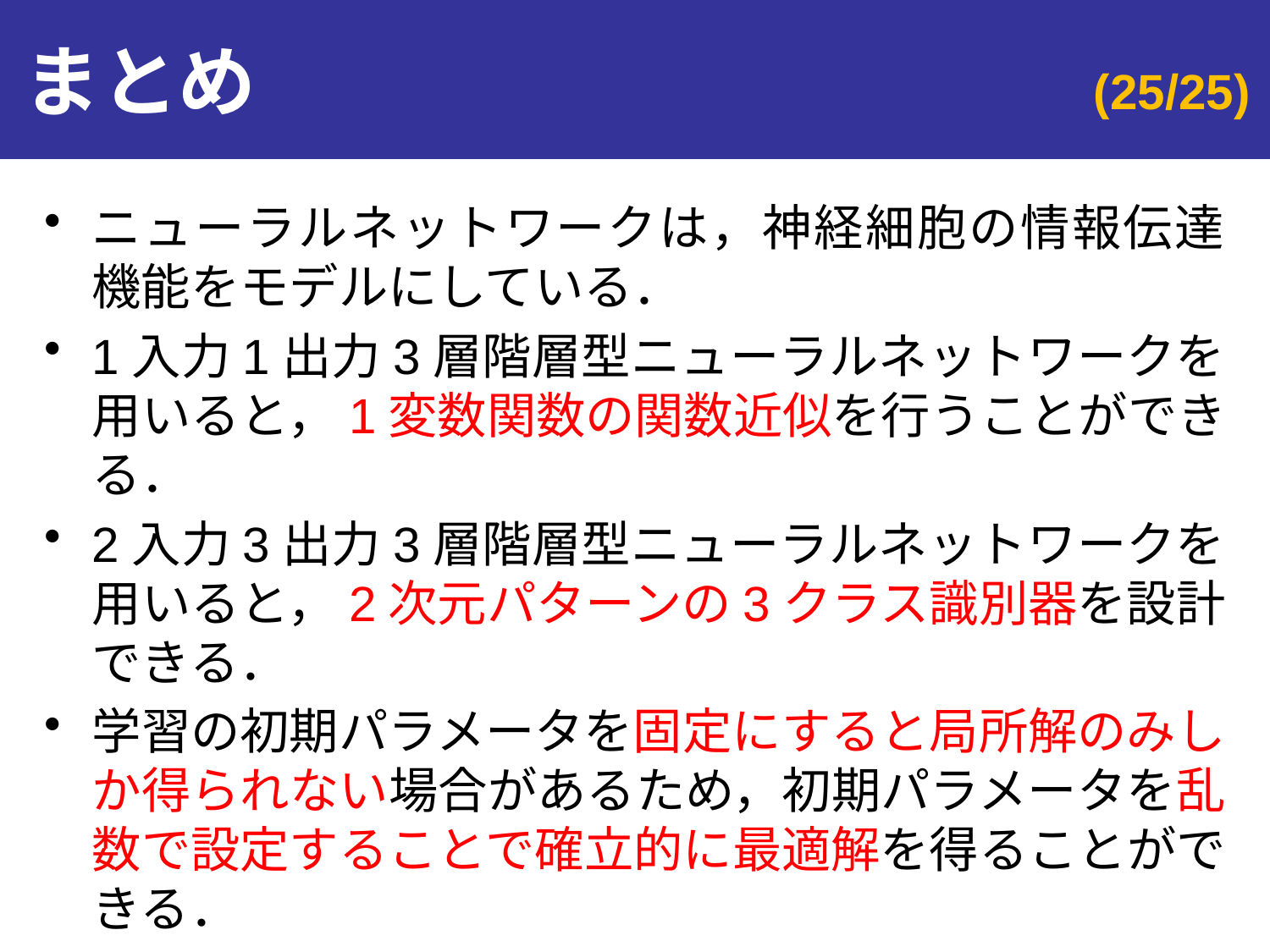

# まとめ
ニューラルネットワークは，神経細胞の情報伝達機能をモデルにしている．
1入力1出力3層階層型ニューラルネットワークを用いると，1変数関数の関数近似を行うことができる．
2入力3出力3層階層型ニューラルネットワークを用いると，2次元パターンの3クラス識別器を設計できる．
学習の初期パラメータを固定にすると局所解のみしか得られない場合があるため，初期パラメータを乱数で設定することで確立的に最適解を得ることができる．